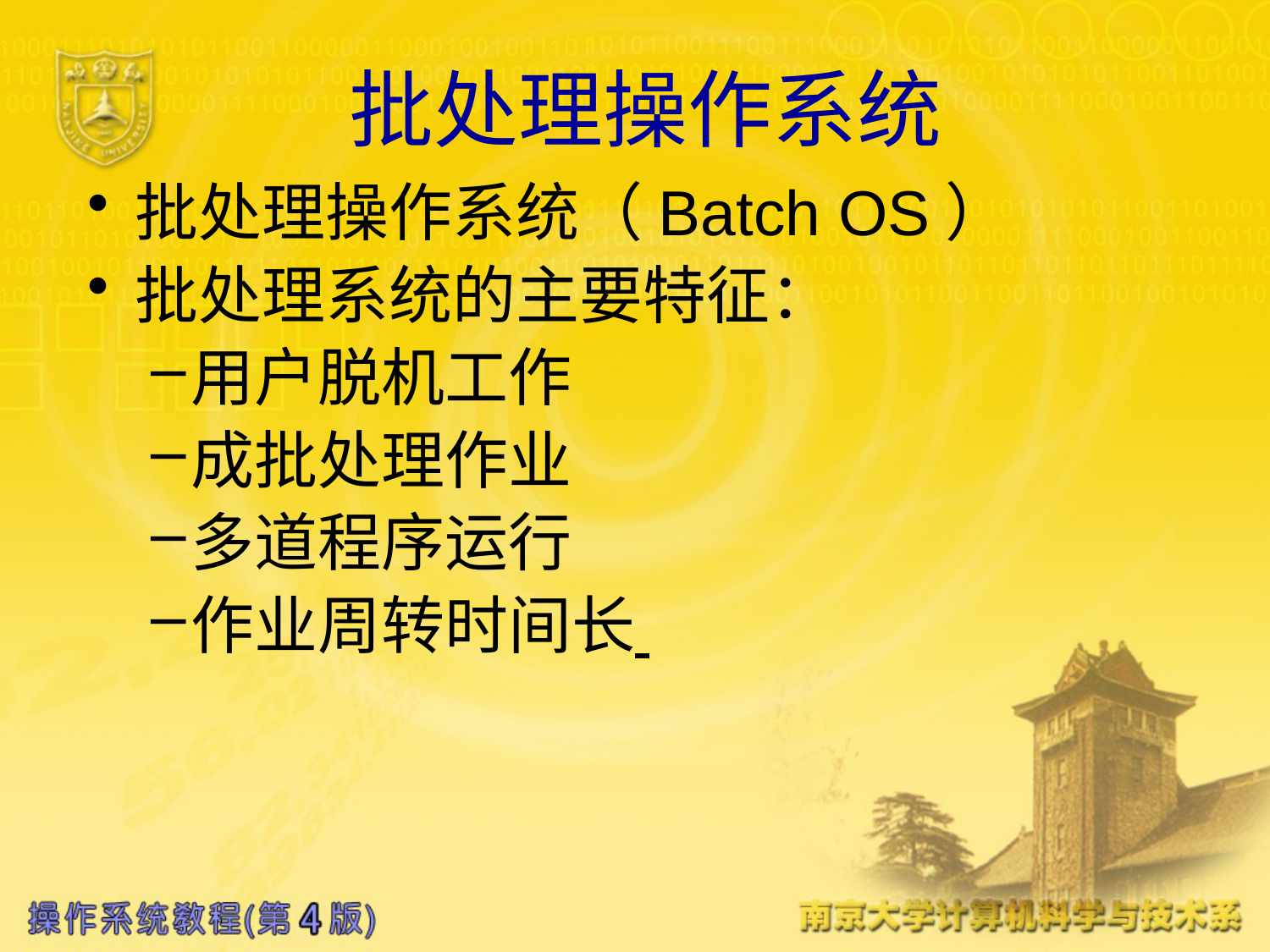

# 批处理操作系统
批处理操作系统（Batch OS）
批处理系统的主要特征：
用户脱机工作
成批处理作业
多道程序运行
作业周转时间长